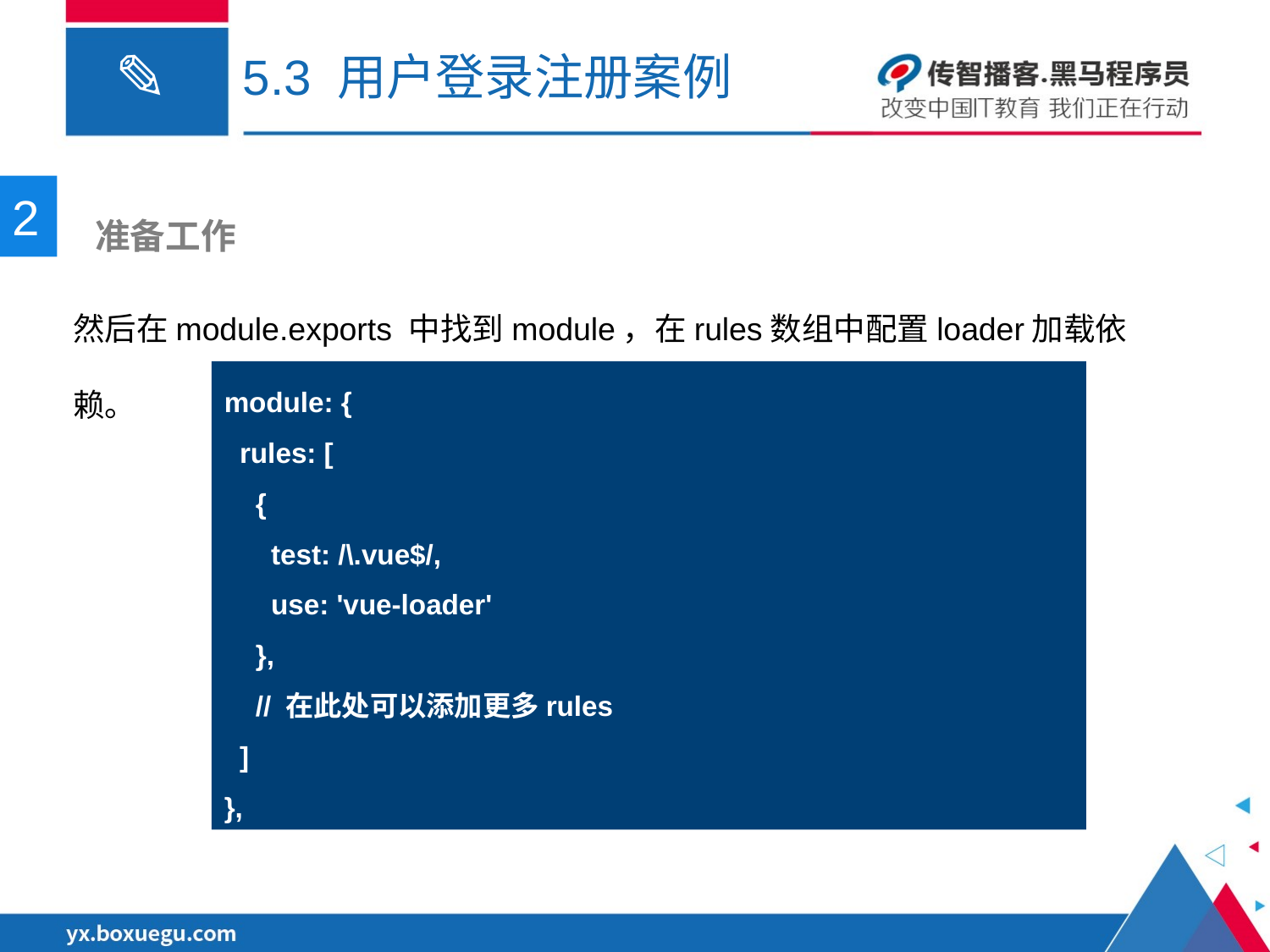

# 5.3 用户登录注册案例

2
  准备工作
然后在module.exports 中找到module，在rules数组中配置loader加载依赖。
module: {
  rules: [
    {
      test: /\.vue$/,
      use: 'vue-loader'
    },
    // 在此处可以添加更多rules
  ]
},